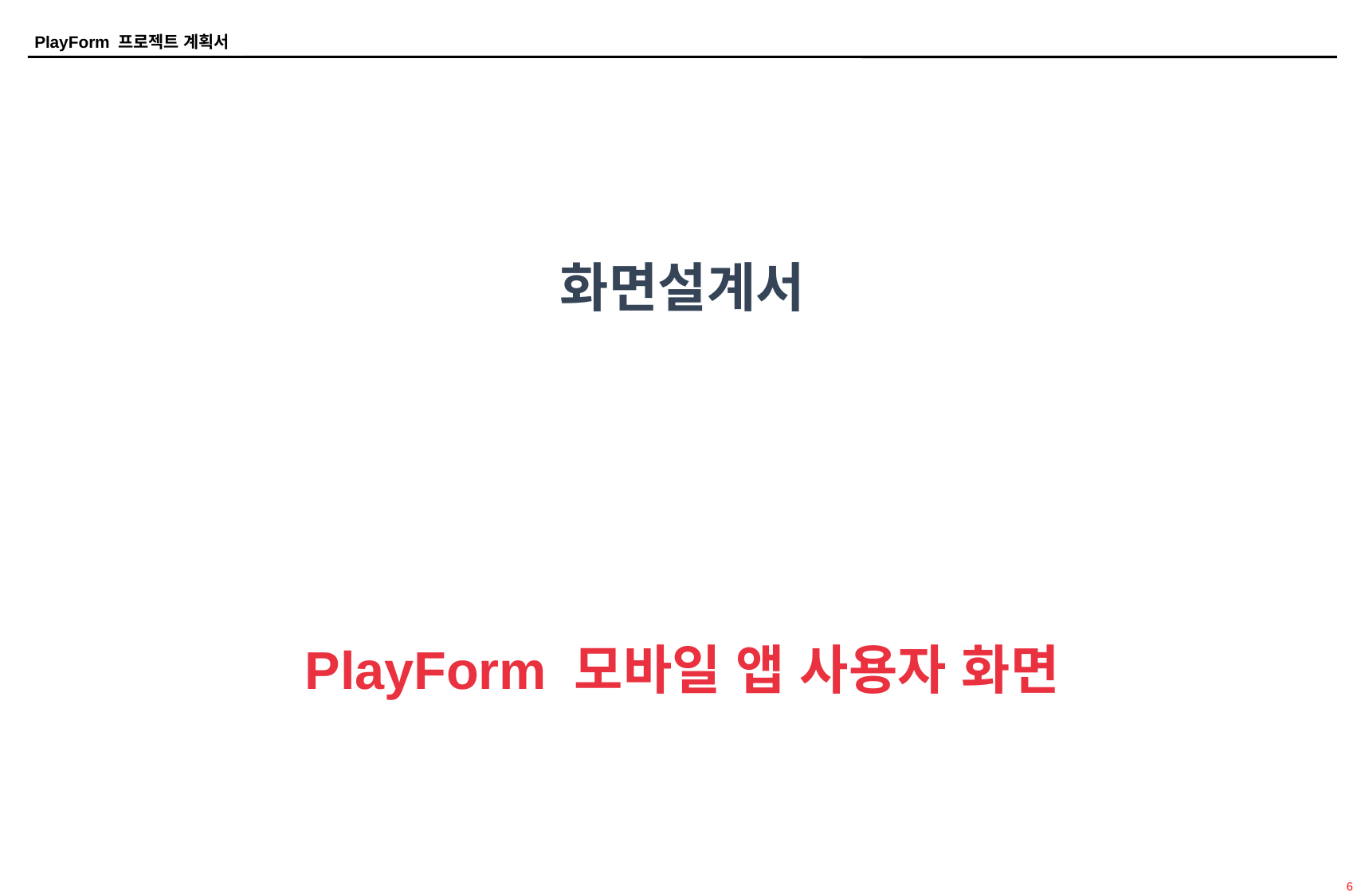

PlayForm 프로젝트 계획서

화면설계서

PlayForm 모바일 앱 사용자 화면
6